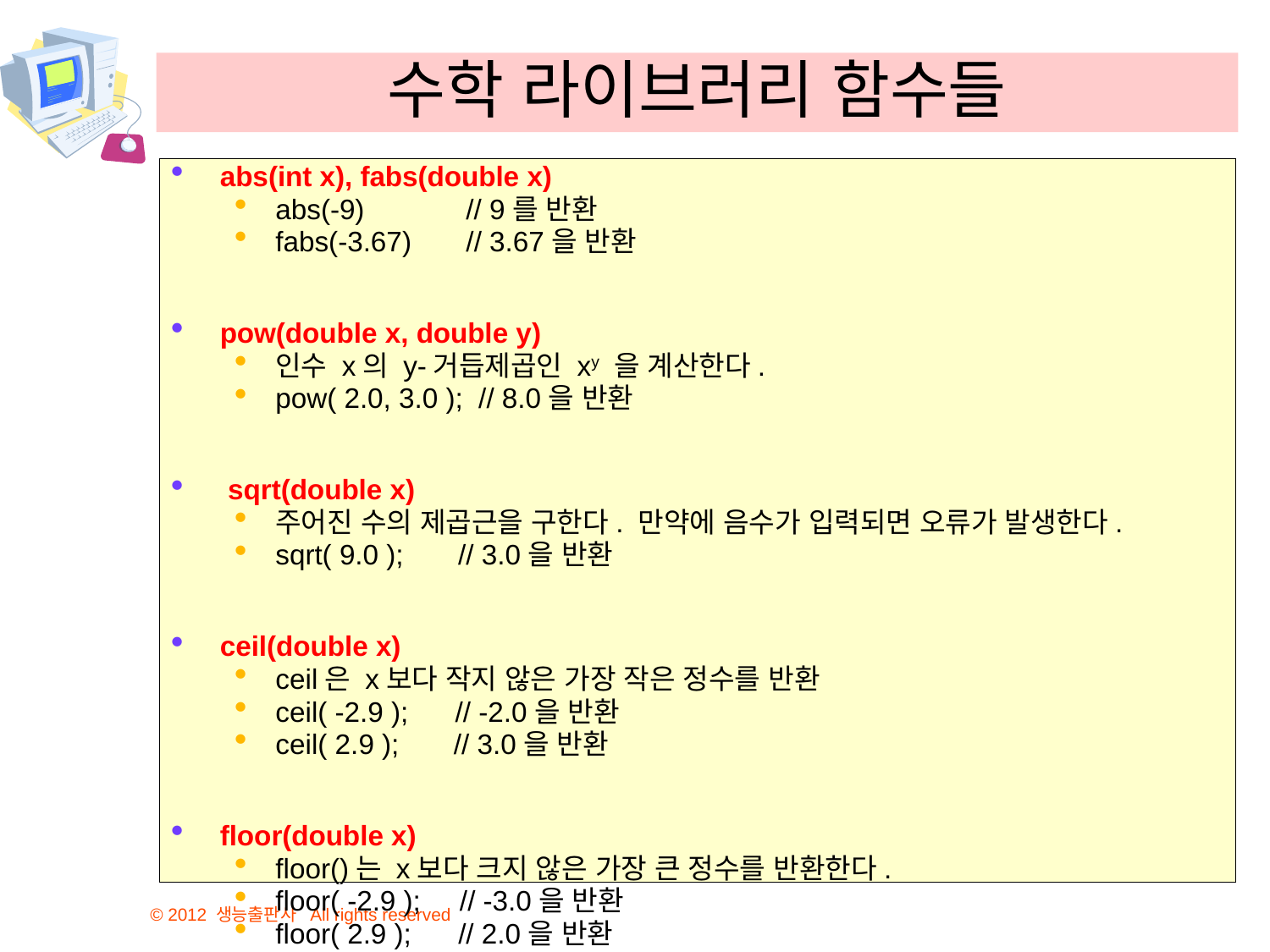

# 수학 라이브러리 함수들
abs(int x), fabs(double x)
abs(-9)             // 9를 반환
fabs(-3.67)       // 3.67을 반환

pow(double x, double y)
인수 x의 y-거듭제곱인 xy 을 계산한다.
pow( 2.0, 3.0 );  // 8.0을 반환

 sqrt(double x)
주어진 수의 제곱근을 구한다. 만약에 음수가 입력되면 오류가 발생한다.
sqrt( 9.0 );       // 3.0을 반환

ceil(double x)
ceil은 x보다 작지 않은 가장 작은 정수를 반환
ceil( -2.9 );      // -2.0을 반환
ceil( 2.9 );       // 3.0을 반환

floor(double x)
floor()는 x보다 크지 않은 가장 큰 정수를 반환한다.
floor( -2.9 );     // -3.0을 반환
floor( 2.9 );      // 2.0을 반환